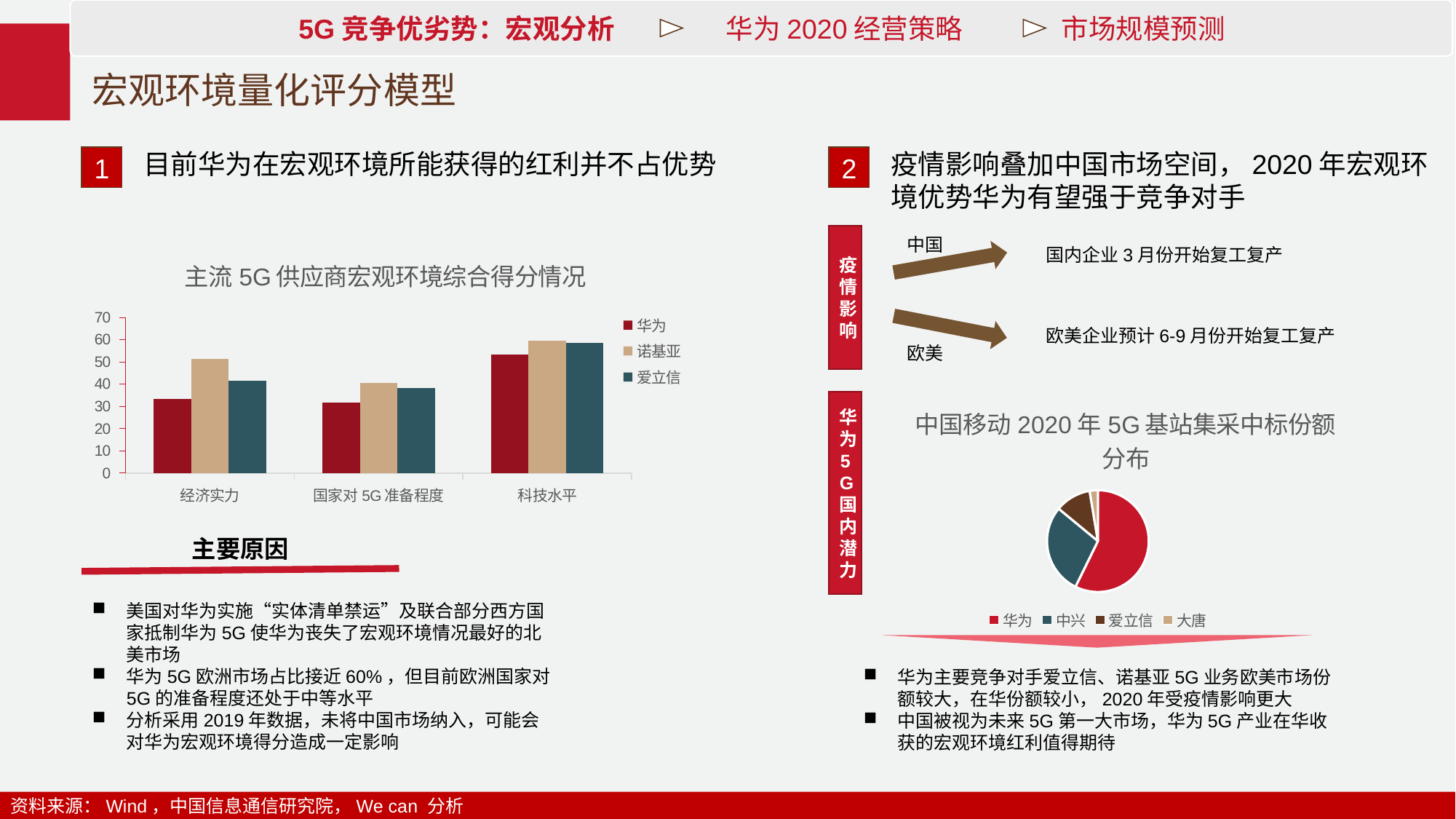

5G竞争优劣势：宏观分析                  华为2020经营策略                市场规模预测

# 宏观环境量化评分模型
1
目前华为在宏观环境所能获得的红利并不占优势
2
疫情影响叠加中国市场空间，2020年宏观环境优势华为有望强于竞争对手
疫情影响
中国

国内企业3月份开始复工复产

欧美
欧美企业预计6-9月份开始复工复产

### Chart: 主流5G供应商宏观环境综合得分情况

| Category | 华为 | 诺基亚 | 爱立信 |
|---|---|---|---|
| 经济实力 | 33.43675 | 51.31 | 41.6492 |
| 国家对5G准备程度 | 31.6385 | 40.5589 | 38.326 |
| 科技水平 | 53.4875 | 59.738 | 58.694 |

### Chart: 中国移动2020年5G基站集采中标份额分布

| Category | 销售额 |
|---|---|
| 华为 | 0.572 |
| 中兴 | 0.287 |
| 爱立信 | 0.114 |
| 大唐 | 0.026 |
华为5G国内潜力
主要原因
美国对华为实施“实体清单禁运”及联合部分西方国家抵制华为5G使华为丧失了宏观环境情况最好的北美市场
华为5G欧洲市场占比接近60%，但目前欧洲国家对5G的准备程度还处于中等水平
分析采用2019年数据，未将中国市场纳入，可能会对华为宏观环境得分造成一定影响

华为主要竞争对手爱立信、诺基亚5G业务欧美市场份额较大，在华份额较小，2020年受疫情影响更大
中国被视为未来5G第一大市场，华为5G产业在华收获的宏观环境红利值得期待
资料来源：Wind，中国信息通信研究院，We can 分析